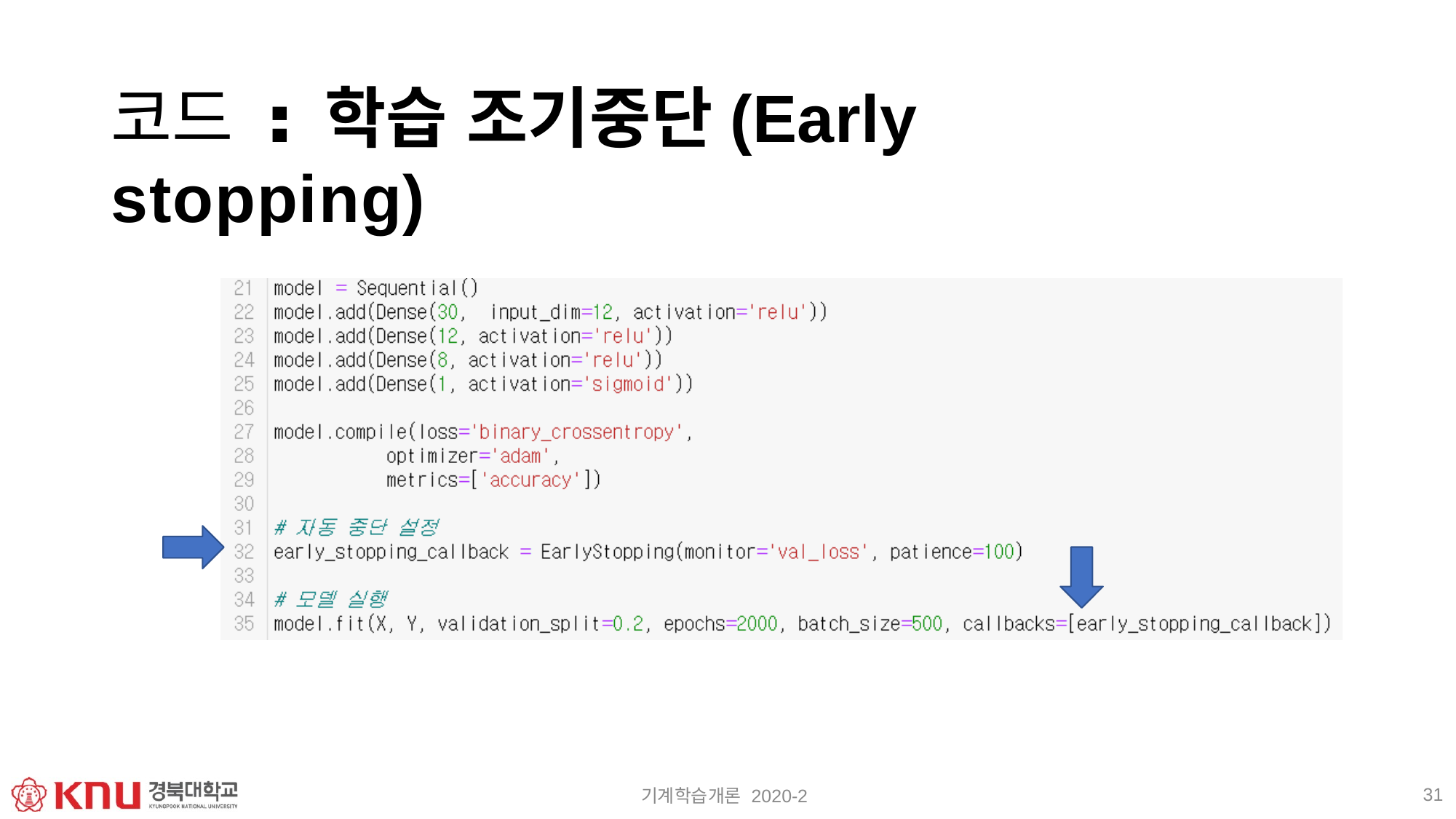

# 코드 : 학습 조기중단(Early stopping)

31
기계학습개론 2020-2